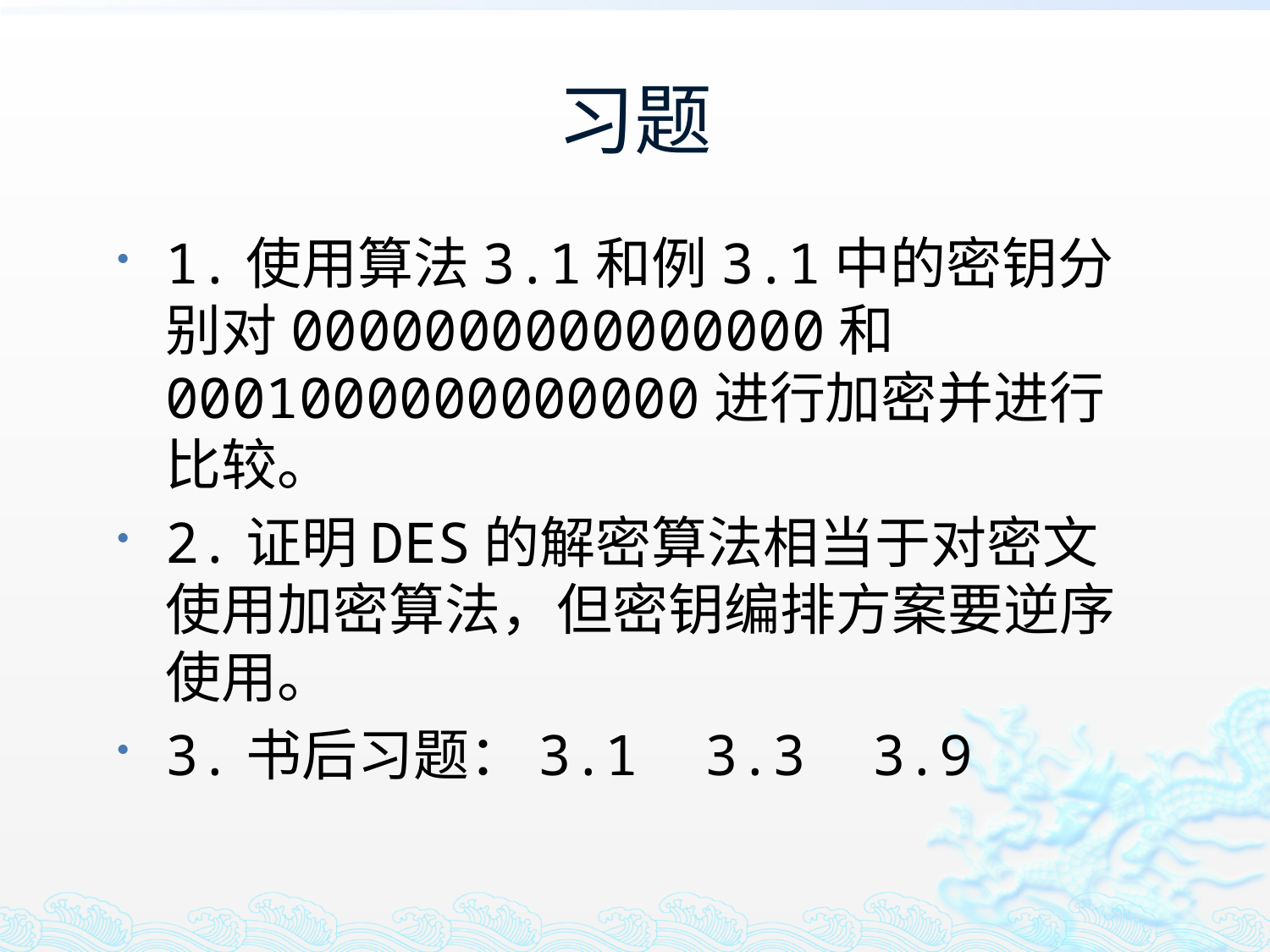

# 习题
1.使用算法3.1和例3.1中的密钥分别对0000000000000000和0001000000000000进行加密并进行比较。
2.证明DES的解密算法相当于对密文使用加密算法，但密钥编排方案要逆序使用。
3.书后习题：3.1  3.3  3.9